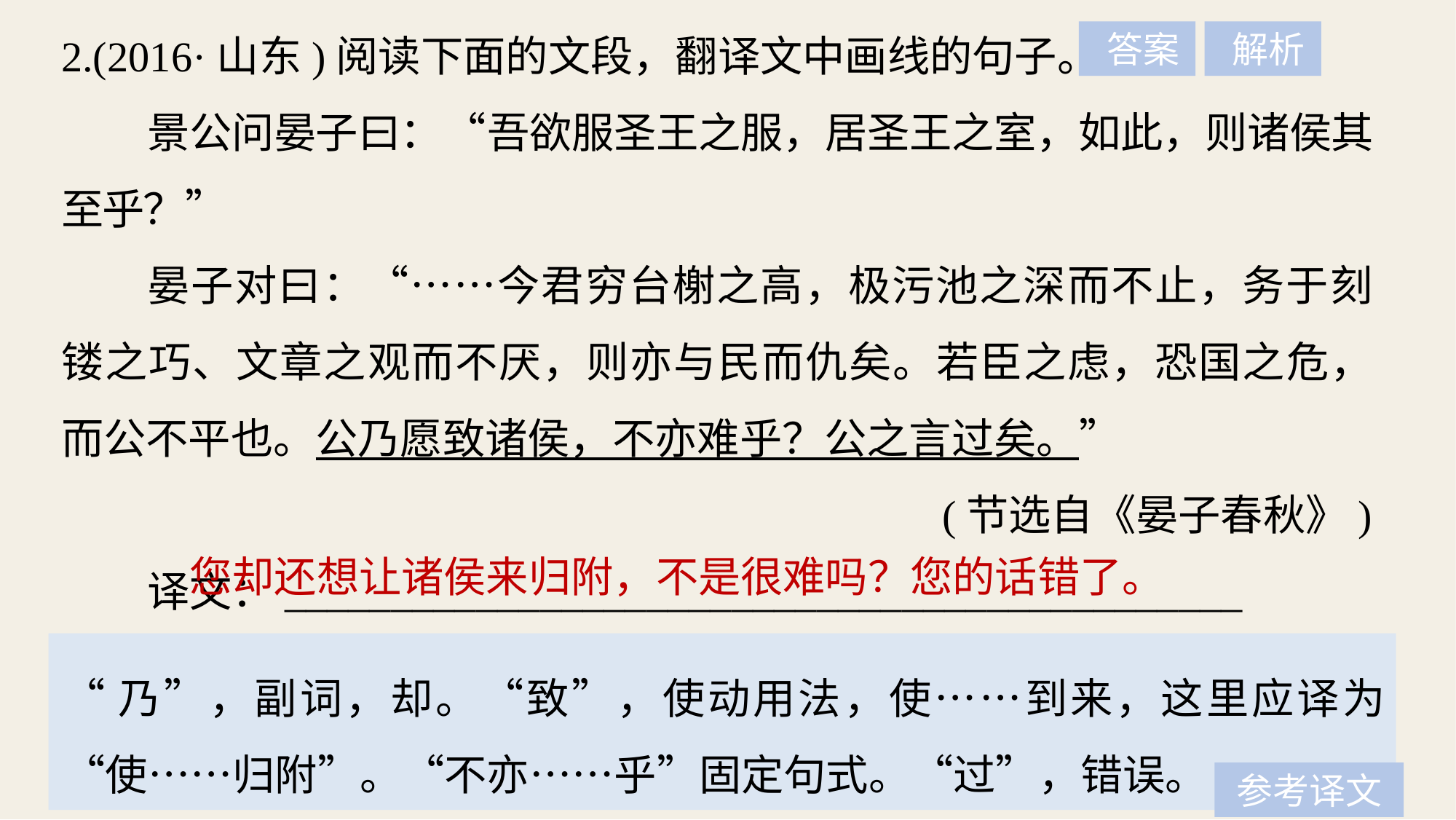

2.(2016·山东)阅读下面的文段，翻译文中画线的句子。
景公问晏子曰：“吾欲服圣王之服，居圣王之室，如此，则诸侯其至乎？”
晏子对曰：“……今君穷台榭之高，极污池之深而不止，务于刻镂之巧、文章之观而不厌，则亦与民而仇矣。若臣之虑，恐国之危，而公不平也。公乃愿致诸侯，不亦难乎？公之言过矣。”
(节选自《晏子春秋》)
译文：_____________________________________________
 答案
 解析
        您却还想让诸侯来归附，不是很难吗？您的话错了。

“乃”，副词，却。“致”，使动用法，使……到来，这里应译为“使……归附”。“不亦……乎”固定句式。“过”，错误。
参考译文